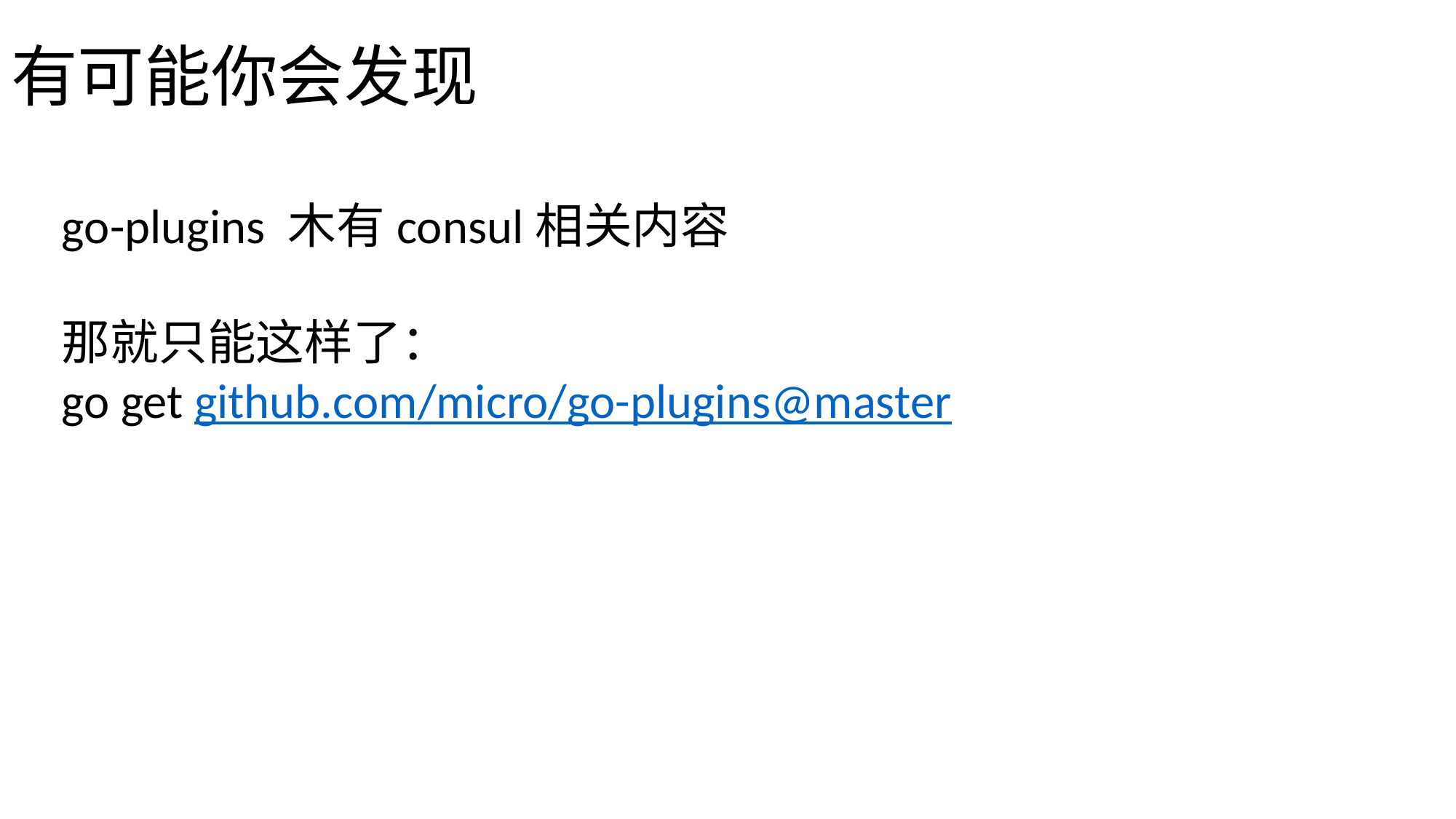

# 有可能你会发现
go-plugins 木有consul相关内容

那就只能这样了：
go get github.com/micro/go-plugins@master